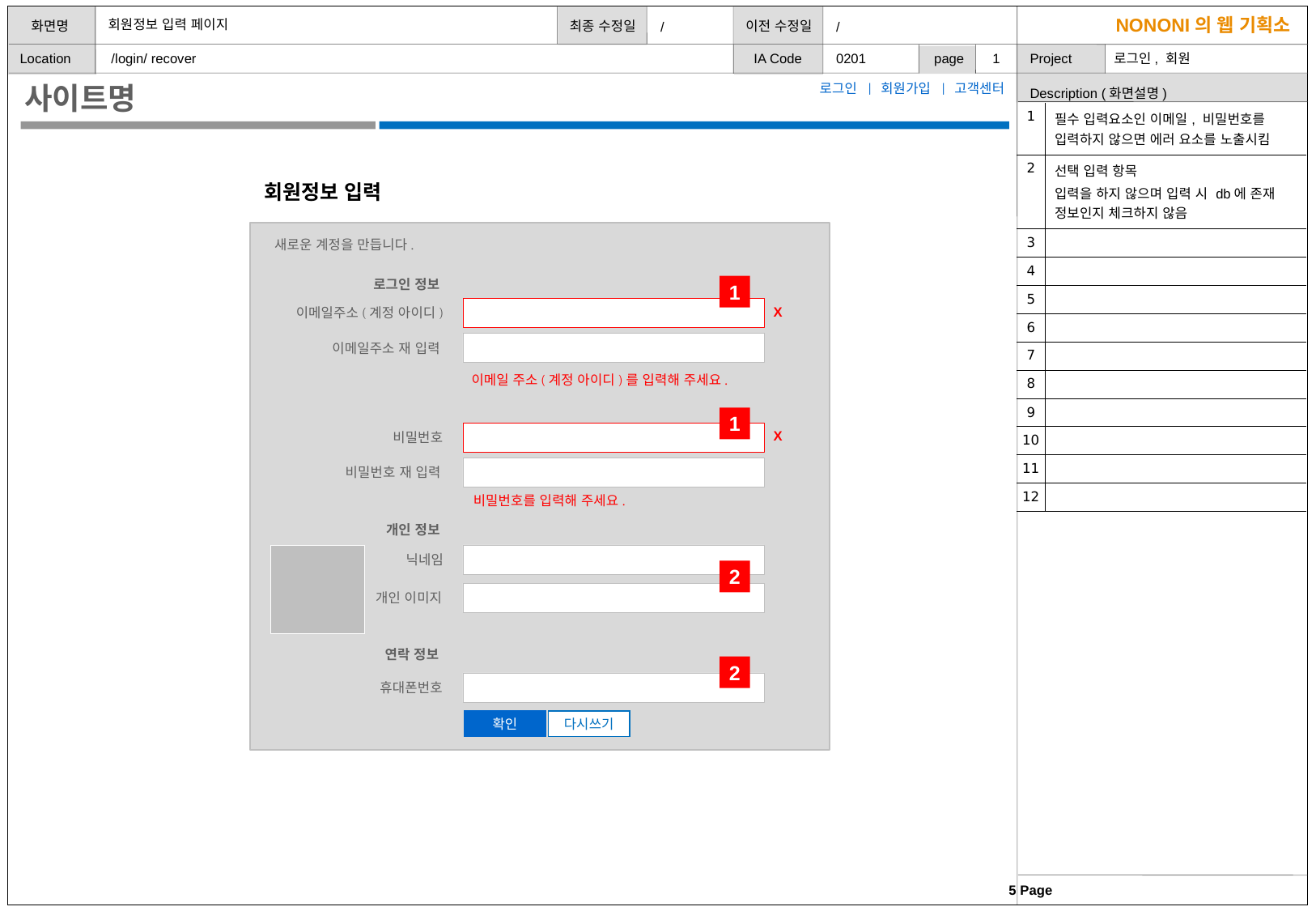

회원정보 입력 페이지
/
/
/login/ recover
0201
1
사이트명
로그인  |  회원가입  |  고객센터
| 1 | 필수 입력요소인 이메일, 비밀번호를 입력하지 않으면 에러 요소를 노출시킴 |
| --- | --- |
| 2 | 선택 입력 항목 입력을 하지 않으며 입력 시 db에 존재 정보인지 체크하지 않음 |
| 3 |  |
| 4 |  |
| 5 |  |
| 6 |  |
| 7 |  |
| 8 |  |
| 9 |  |
| 10 |  |
| 11 |  |
| 12 |  |

회원정보 입력

새로운 계정을 만듭니다.
로그인 정보
1
X

이메일주소(계정 아이디)

이메일주소 재 입력
이메일 주소(계정 아이디)를 입력해 주세요.
1
X

비밀번호

비밀번호 재 입력
비밀번호를 입력해 주세요.
개인 정보

닉네임

2

개인 이미지
연락 정보
2

휴대폰번호
확인
다시쓰기